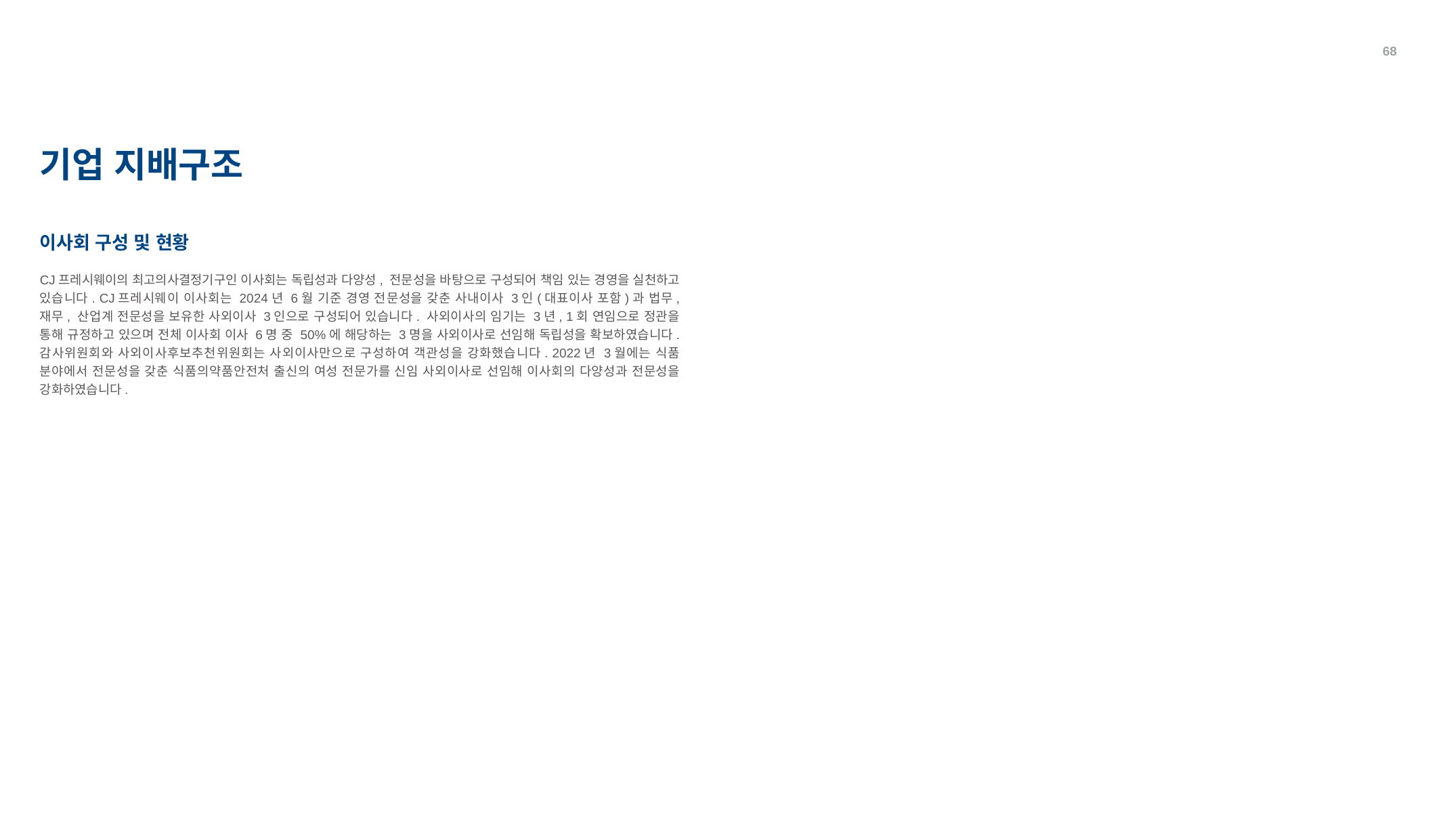

68
기업 지배구조
이사회 구성 및 현황
CJ프레시웨이의 최고의사결정기구인 이사회는 독립성과 다양성, 전문성을 바탕으로 구성되어 책임 있는 경영을 실천하고 있습니다. CJ프레시웨이 이사회는 2024년 6월 기준 경영 전문성을 갖춘 사내이사 3인(대표이사 포함)과 법무, 재무, 산업계 전문성을 보유한 사외이사 3인으로 구성되어 있습니다. 사외이사의 임기는 3년, 1회 연임으로 정관을 통해 규정하고 있으며 전체 이사회 이사 6명 중 50%에 해당하는 3명을 사외이사로 선임해 독립성을 확보하였습니다. 감사위원회와 사외이사후보추천위원회는 사외이사만으로 구성하여 객관성을 강화했습니다. 2022년 3월에는 식품 분야에서 전문성을 갖춘 식품의약품안전처 출신의 여성 전문가를 신임 사외이사로 선임해 이사회의 다양성과 전문성을 강화하였습니다.